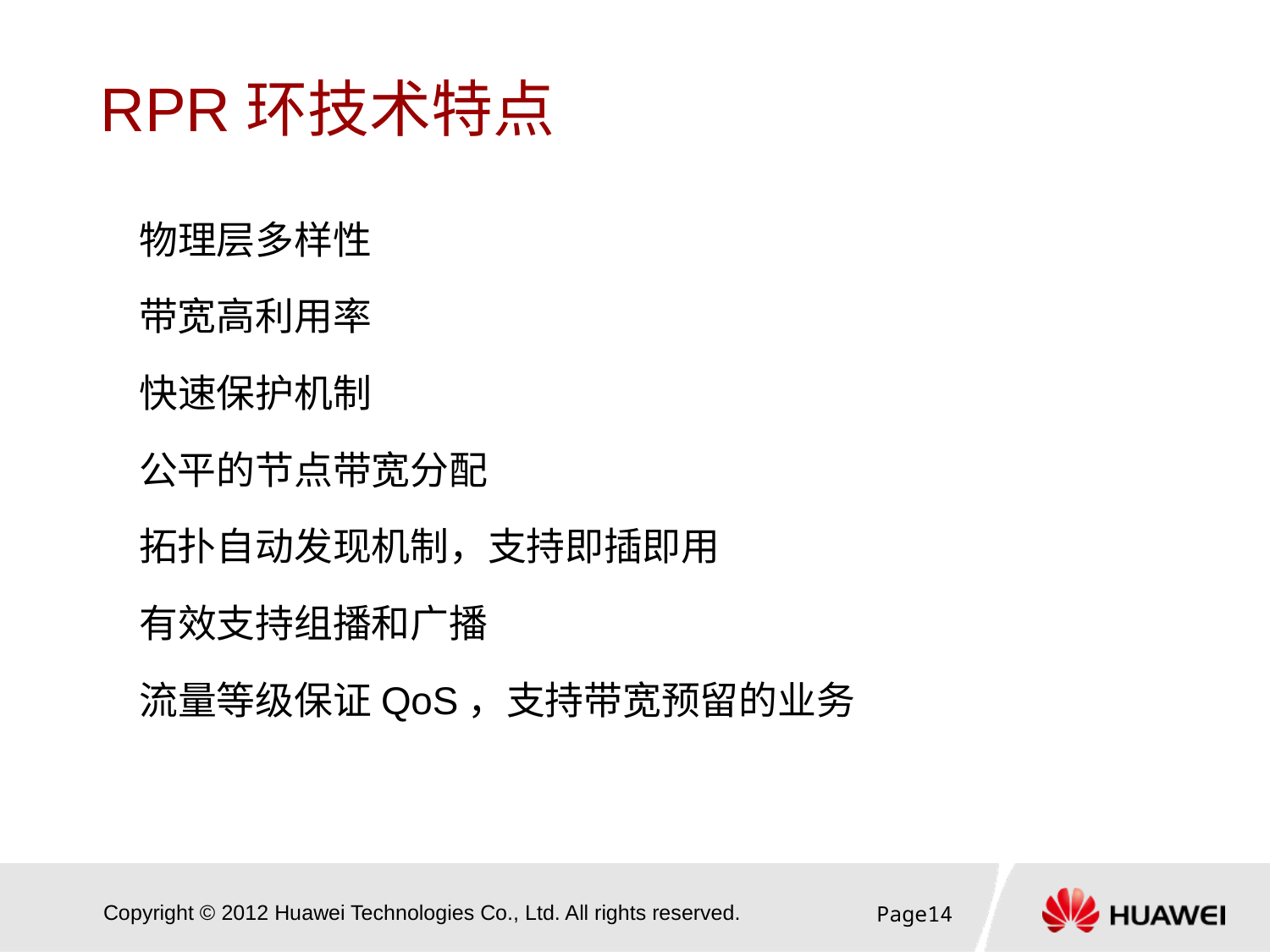

# RPR环技术特点
物理层多样性
带宽高利用率
快速保护机制
公平的节点带宽分配
拓扑自动发现机制，支持即插即用
有效支持组播和广播
流量等级保证QoS，支持带宽预留的业务
Page14